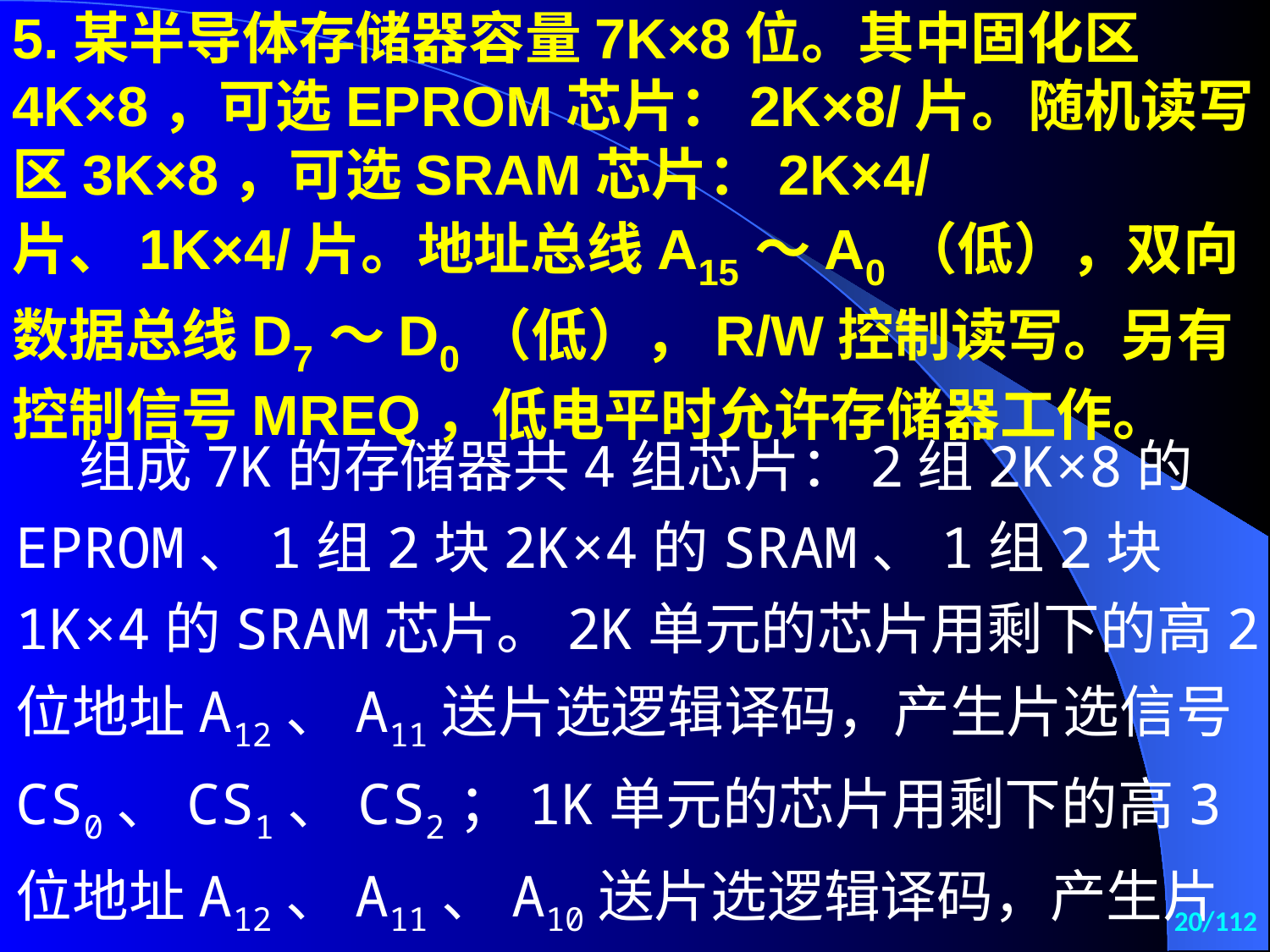

5.某半导体存储器容量7K×8位。其中固化区4K×8，可选EPROM芯片：2K×8/片。随机读写区3K×8，可选SRAM芯片：2K×4/片、1K×4/片。地址总线A15～A0（低），双向数据总线D7～D0（低），R/W控制读写。另有控制信号MREQ，低电平时允许存储器工作。
组成7K的存储器共4组芯片：2组2K×8的EPROM、1组2块2K×4的SRAM、1组2块1K×4的SRAM芯片。2K单元的芯片用剩下的高2位地址A12、A11送片选逻辑译码，产生片选信号CS0、CS1、CS2；1K单元的芯片用剩下的高3位地址A12、A11、A10送片选逻辑译码，产生片选信号CS3。
20/112